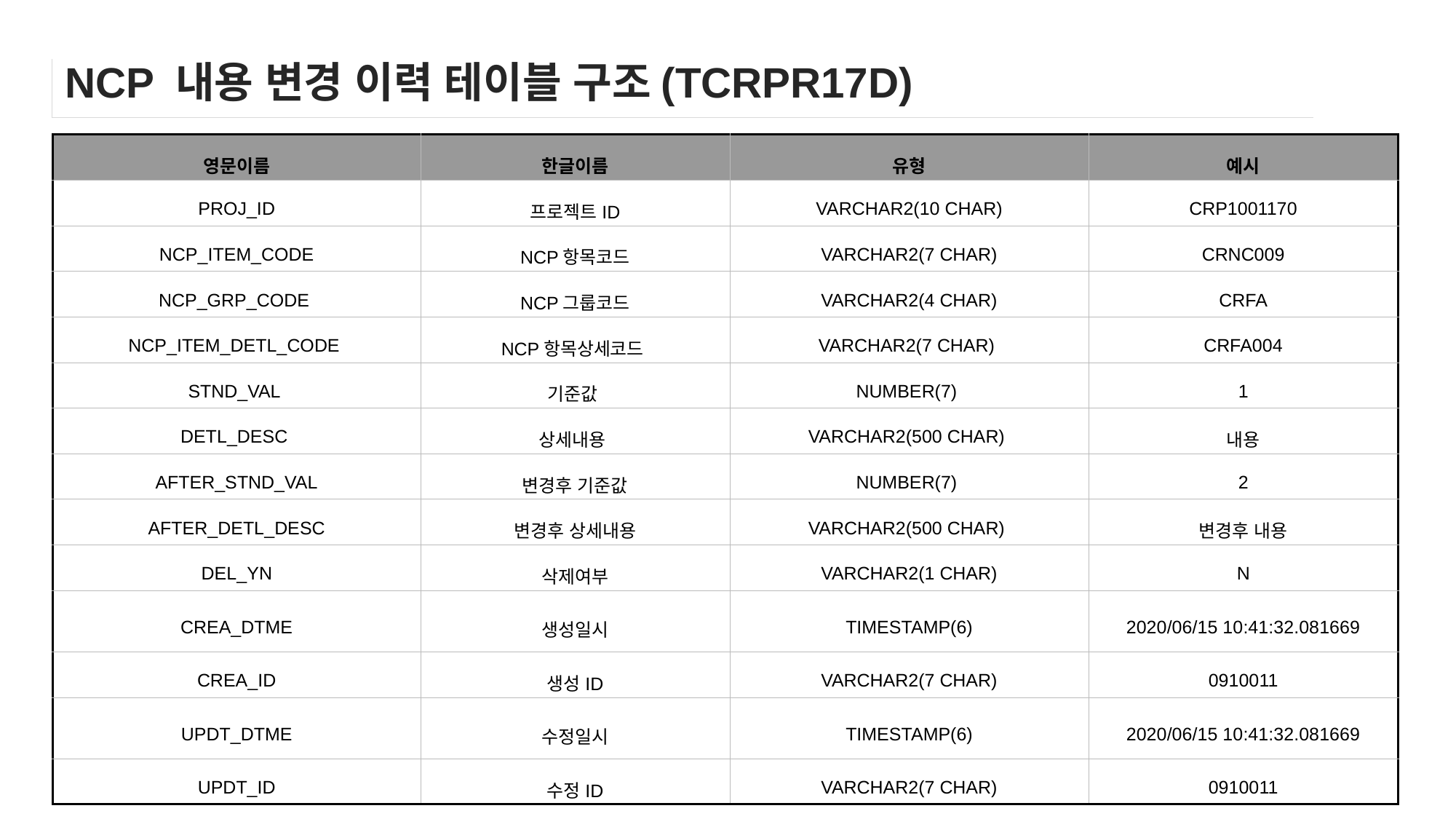

# NCP 내용 변경 이력 테이블 구조(TCRPR17D)
| 영문이름 | 한글이름 | 유형 | 예시 |
| --- | --- | --- | --- |
| PROJ\_ID | 프로젝트ID | VARCHAR2(10 CHAR) | CRP1001170 |
| NCP\_ITEM\_CODE | NCP항목코드 | VARCHAR2(7 CHAR) | CRNC009 |
| NCP\_GRP\_CODE | NCP그룹코드 | VARCHAR2(4 CHAR) | CRFA |
| NCP\_ITEM\_DETL\_CODE | NCP항목상세코드 | VARCHAR2(7 CHAR) | CRFA004 |
| STND\_VAL | 기준값 | NUMBER(7) | 1 |
| DETL\_DESC | 상세내용 | VARCHAR2(500 CHAR) | 내용 |
| AFTER\_STND\_VAL | 변경후 기준값 | NUMBER(7) | 2 |
| AFTER\_DETL\_DESC | 변경후 상세내용 | VARCHAR2(500 CHAR) | 변경후 내용 |
| DEL\_YN | 삭제여부 | VARCHAR2(1 CHAR) | N |
| CREA\_DTME | 생성일시 | TIMESTAMP(6) | 2020/06/15 10:41:32.081669 |
| CREA\_ID | 생성ID | VARCHAR2(7 CHAR) | 0910011 |
| UPDT\_DTME | 수정일시 | TIMESTAMP(6) | 2020/06/15 10:41:32.081669 |
| UPDT\_ID | 수정ID | VARCHAR2(7 CHAR) | 0910011 |